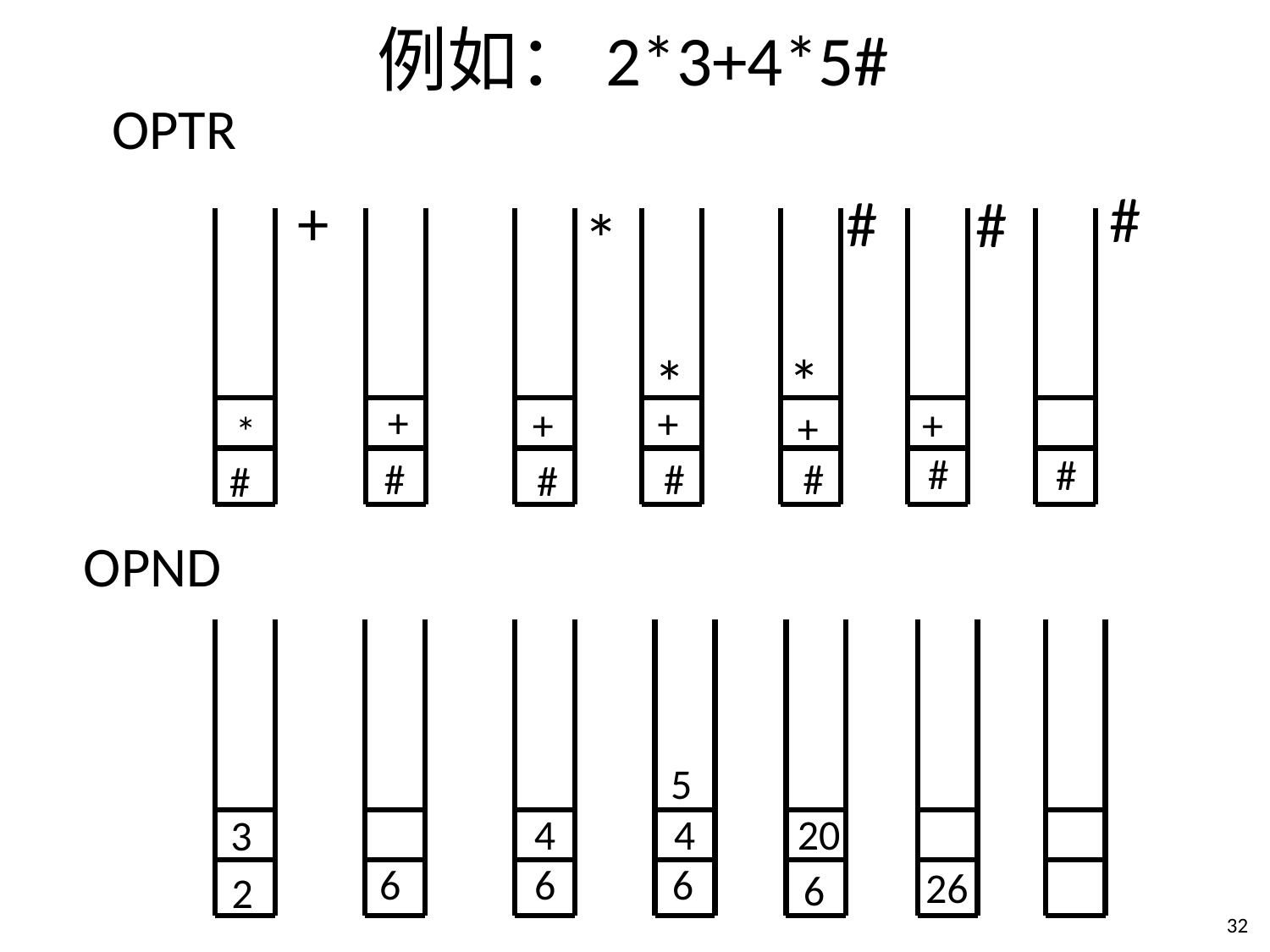

# 例如：2*3+4*5#
OPTR
#
+
#
#
*
*
*
+
+
+
+
+
*
#
#
#
#
#
#
#
OPND
5
20
4
4
3
6
6
6
26
6
2
32